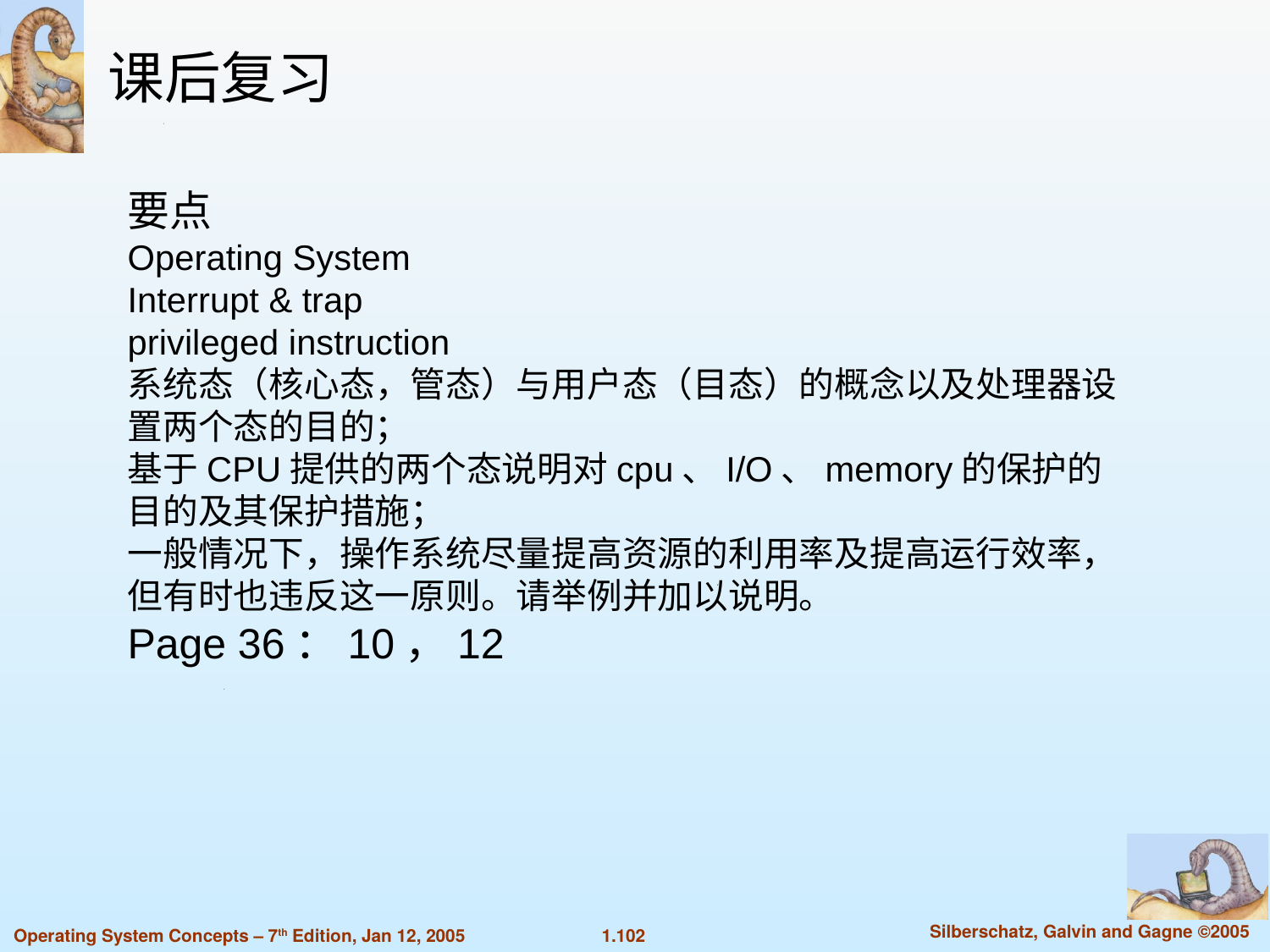

课后复习
要点
Operating System
Interrupt & trap
privileged instruction
系统态（核心态，管态）与用户态（目态）的概念以及处理器设置两个态的目的；
基于CPU提供的两个态说明对cpu、I/O、memory的保护的目的及其保护措施；
一般情况下，操作系统尽量提高资源的利用率及提高运行效率，但有时也违反这一原则。请举例并加以说明。
Page 36：10，12